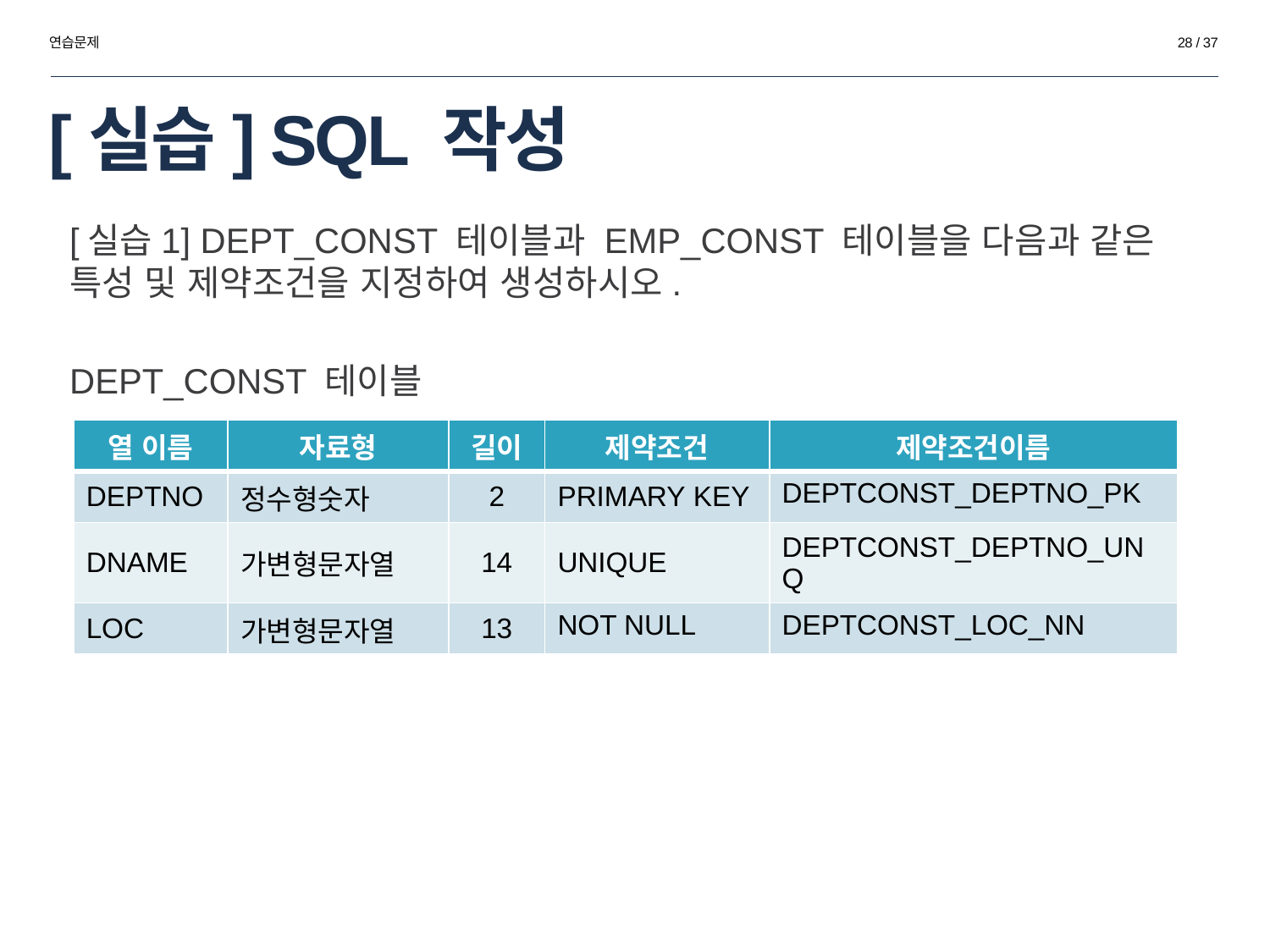

연습문제
28 / 37
# [실습] SQL 작성

[실습1] DEPT_CONST 테이블과 EMP_CONST 테이블을 다음과 같은 특성 및 제약조건을 지정하여 생성하시오.

DEPT_CONST 테이블

| 열 이름 | 자료형 | 길이 | 제약조건 | 제약조건이름 |
| --- | --- | --- | --- | --- |
| DEPTNO | 정수형숫자 | 2 | PRIMARY KEY | DEPTCONST\_DEPTNO\_PK |
| DNAME | 가변형문자열 | 14 | UNIQUE | DEPTCONST\_DEPTNO\_UNQ |
| LOC | 가변형문자열 | 13 | NOT NULL | DEPTCONST\_LOC\_NN |